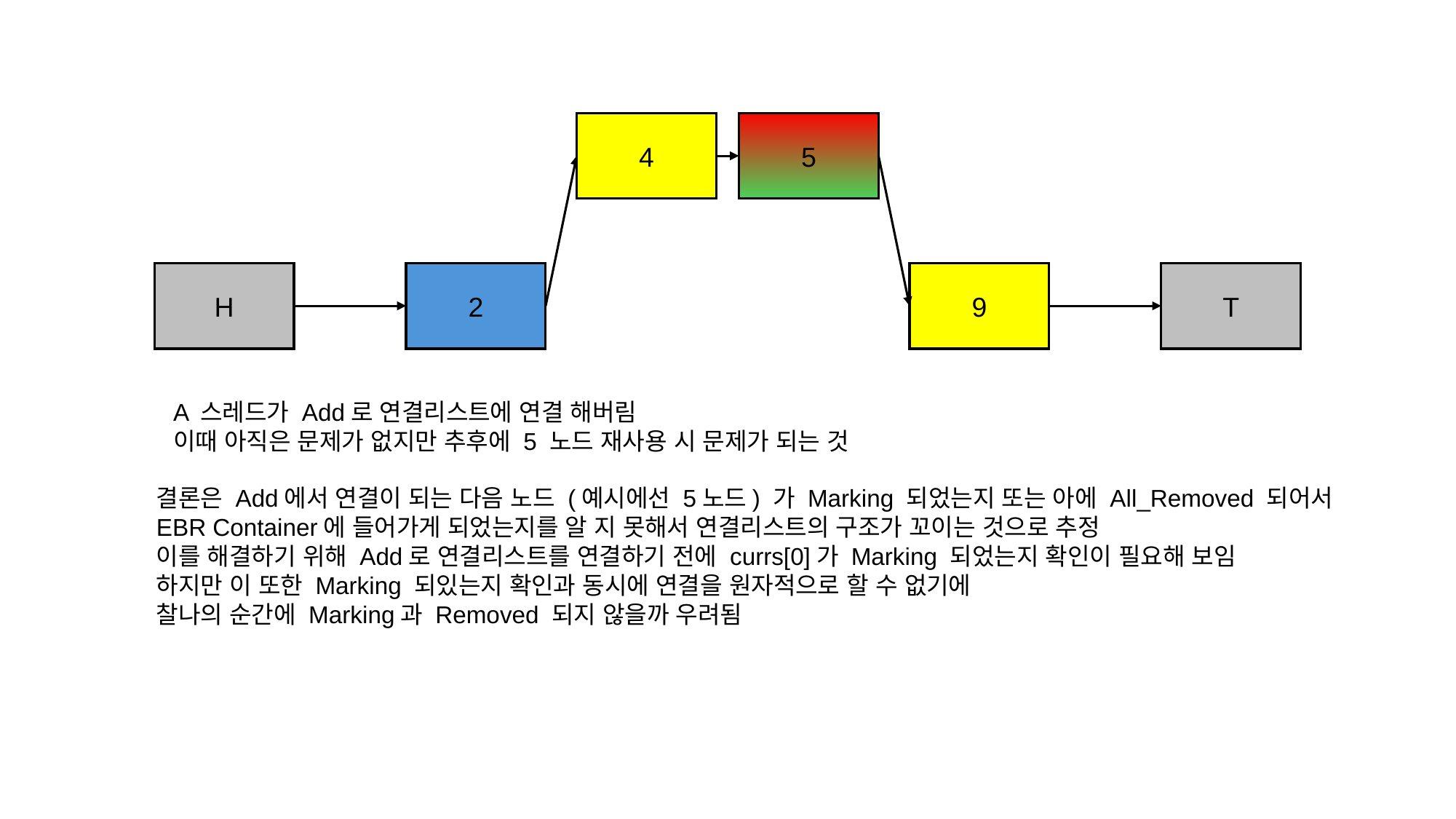

4
5
H
2
9
T
A 스레드가 Add로 연결리스트에 연결 해버림
이때 아직은 문제가 없지만 추후에 5 노드 재사용 시 문제가 되는 것
결론은 Add에서 연결이 되는 다음 노드 (예시에선 5노드) 가 Marking 되었는지 또는 아에 All_Removed 되어서
EBR Container에 들어가게 되었는지를 알 지 못해서 연결리스트의 구조가 꼬이는 것으로 추정
이를 해결하기 위해 Add로 연결리스트를 연결하기 전에 currs[0]가 Marking 되었는지 확인이 필요해 보임
하지만 이 또한 Marking 되있는지 확인과 동시에 연결을 원자적으로 할 수 없기에
찰나의 순간에 Marking과 Removed 되지 않을까 우려됨